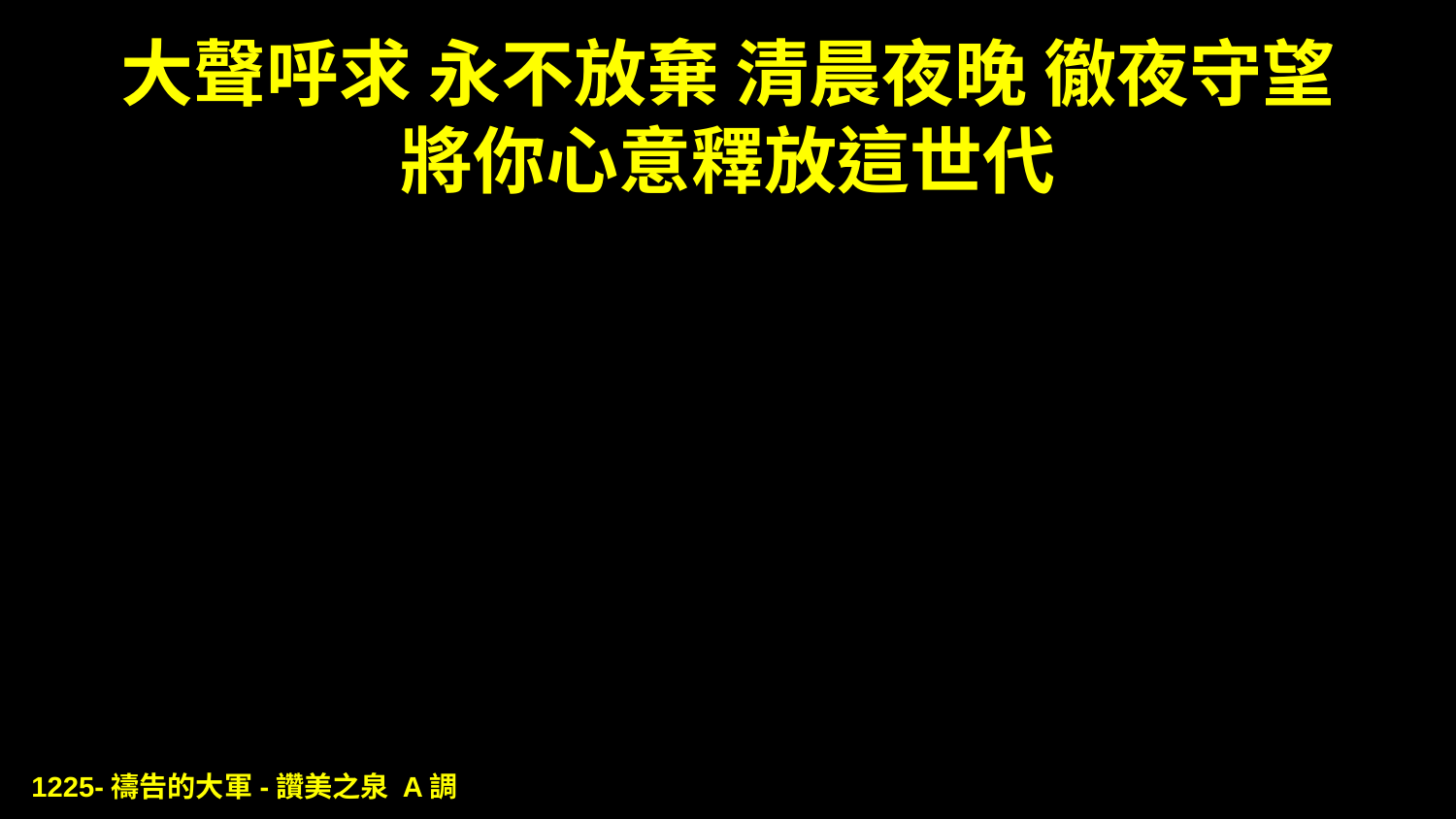

# 大聲呼求 永不放棄 清晨夜晚 徹夜守望 將你心意釋放這世代
1225-禱告的大軍-讚美之泉 A調